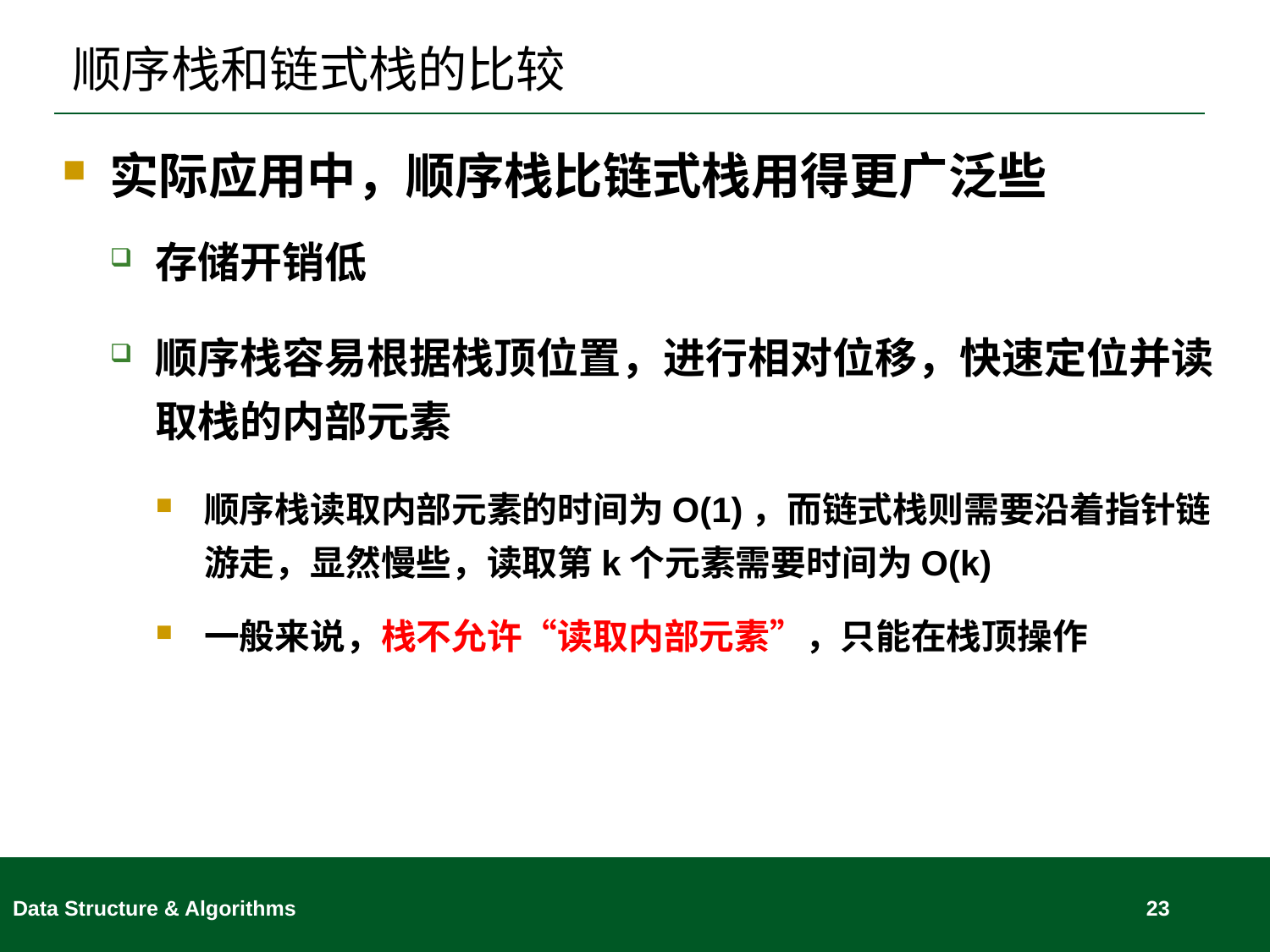

# 顺序栈和链式栈的比较
实际应用中，顺序栈比链式栈用得更广泛些
存储开销低
顺序栈容易根据栈顶位置，进行相对位移，快速定位并读取栈的内部元素
顺序栈读取内部元素的时间为O(1)，而链式栈则需要沿着指针链游走，显然慢些，读取第k个元素需要时间为O(k)
一般来说，栈不允许“读取内部元素”，只能在栈顶操作
Data Structure & Algorithms
23